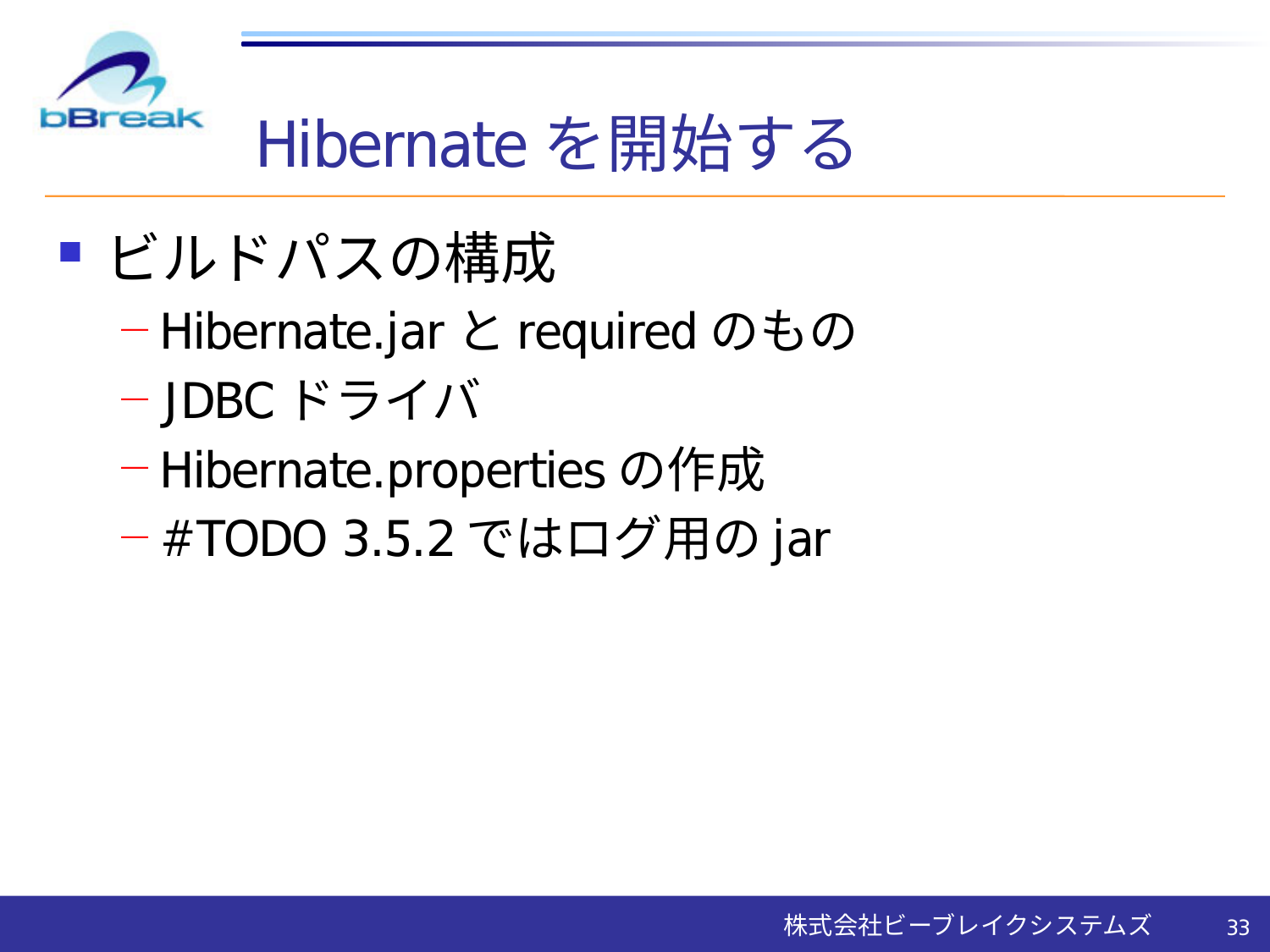

# Hibernateを開始する
ビルドパスの構成
Hibernate.jarとrequiredのもの
JDBCドライバ
Hibernate.propertiesの作成
#TODO 3.5.2ではログ用のjar